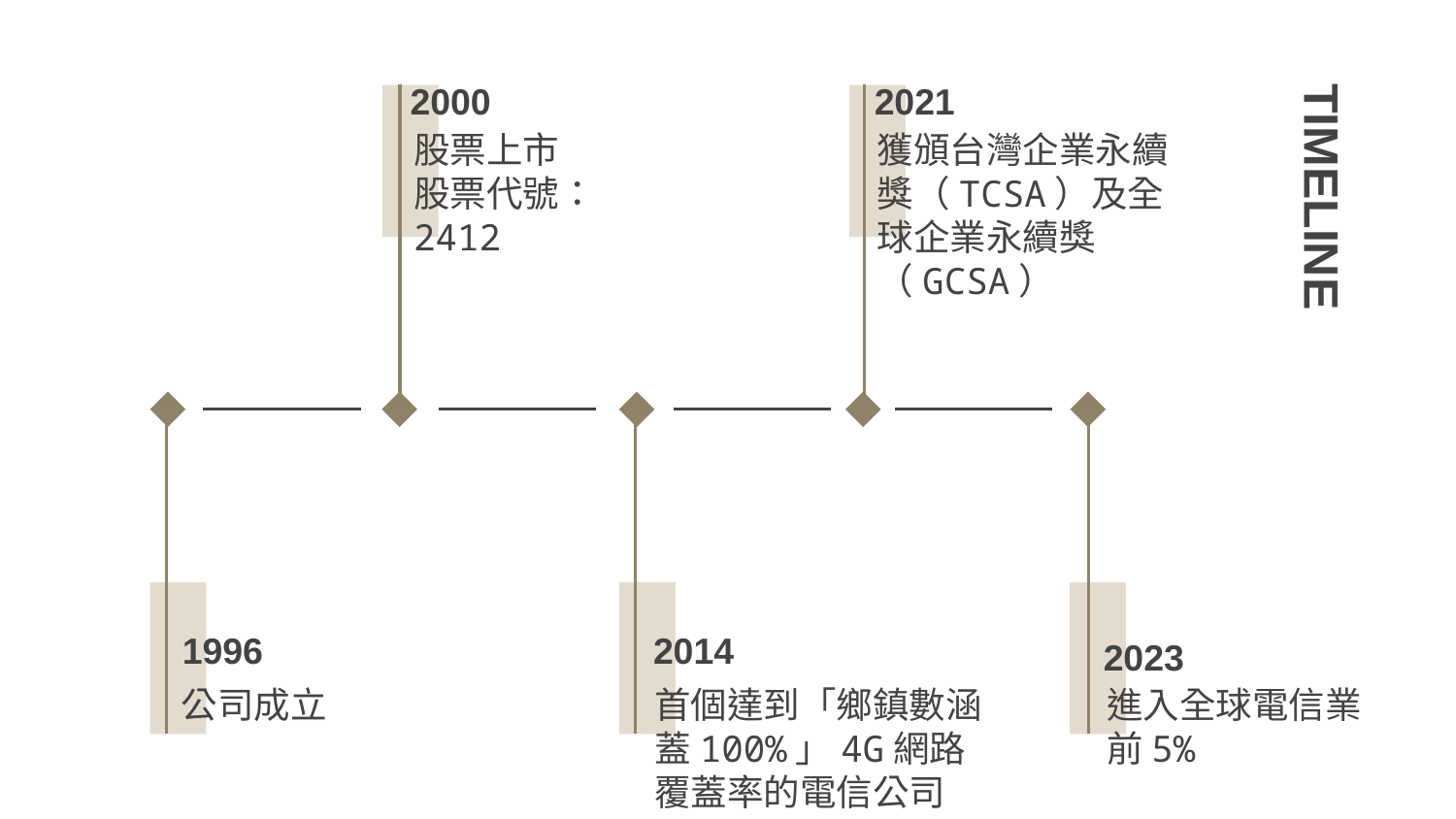

2000
2021

股票上市
股票代號：2412
獲頒台灣企業永續獎（TCSA）及全球企業永續獎（GCSA）
# TIMELINE

1996
2014

2023
公司成立
首個達到「鄉鎮數涵蓋100%」4G網路覆蓋率的電信公司
進入全球電信業前5%